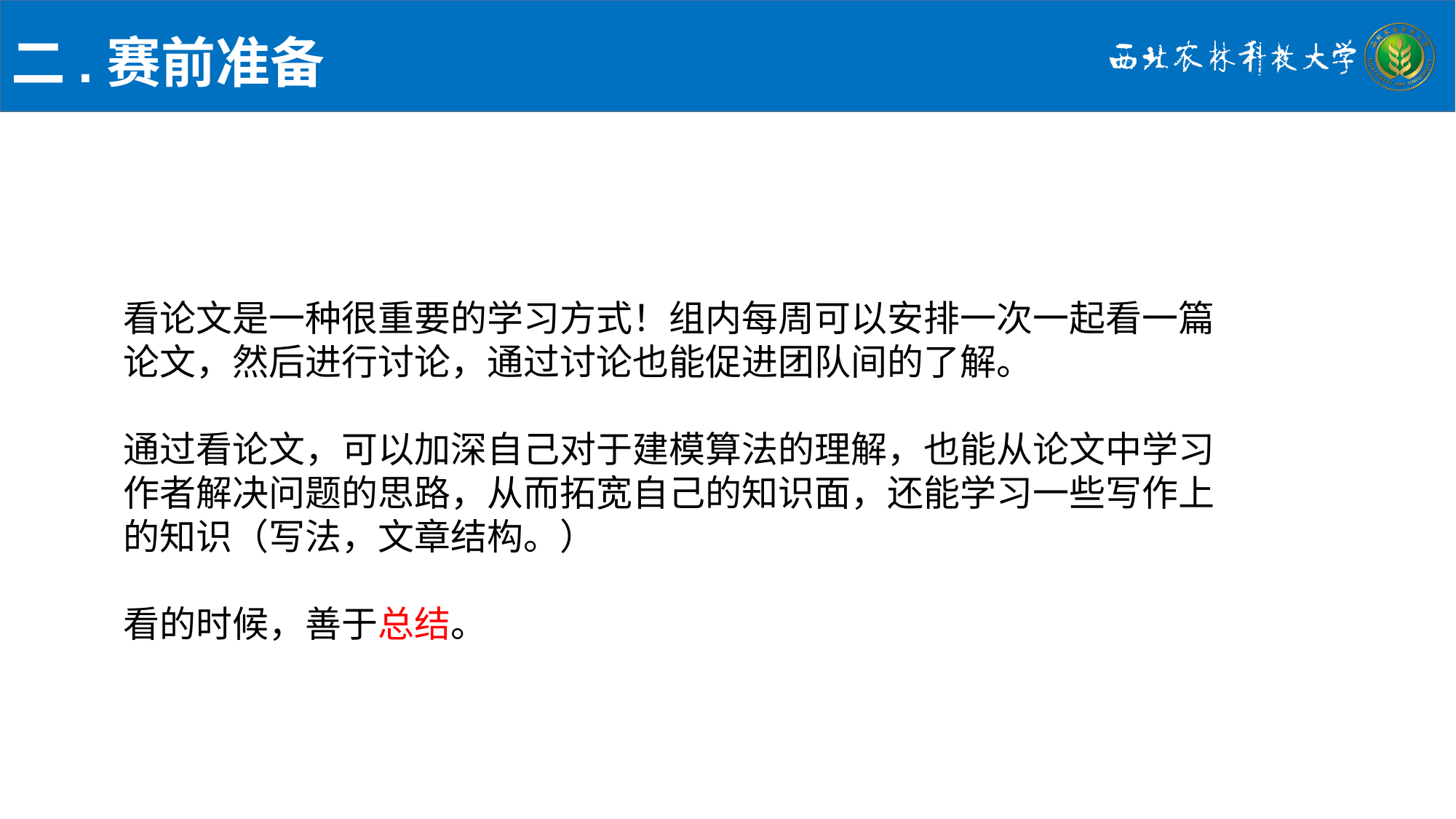

二.赛前准备
看论文是一种很重要的学习方式！组内每周可以安排一次一起看一篇论文，然后进行讨论，通过讨论也能促进团队间的了解。

通过看论文，可以加深自己对于建模算法的理解，也能从论文中学习作者解决问题的思路，从而拓宽自己的知识面，还能学习一些写作上的知识（写法，文章结构。）

看的时候，善于总结。